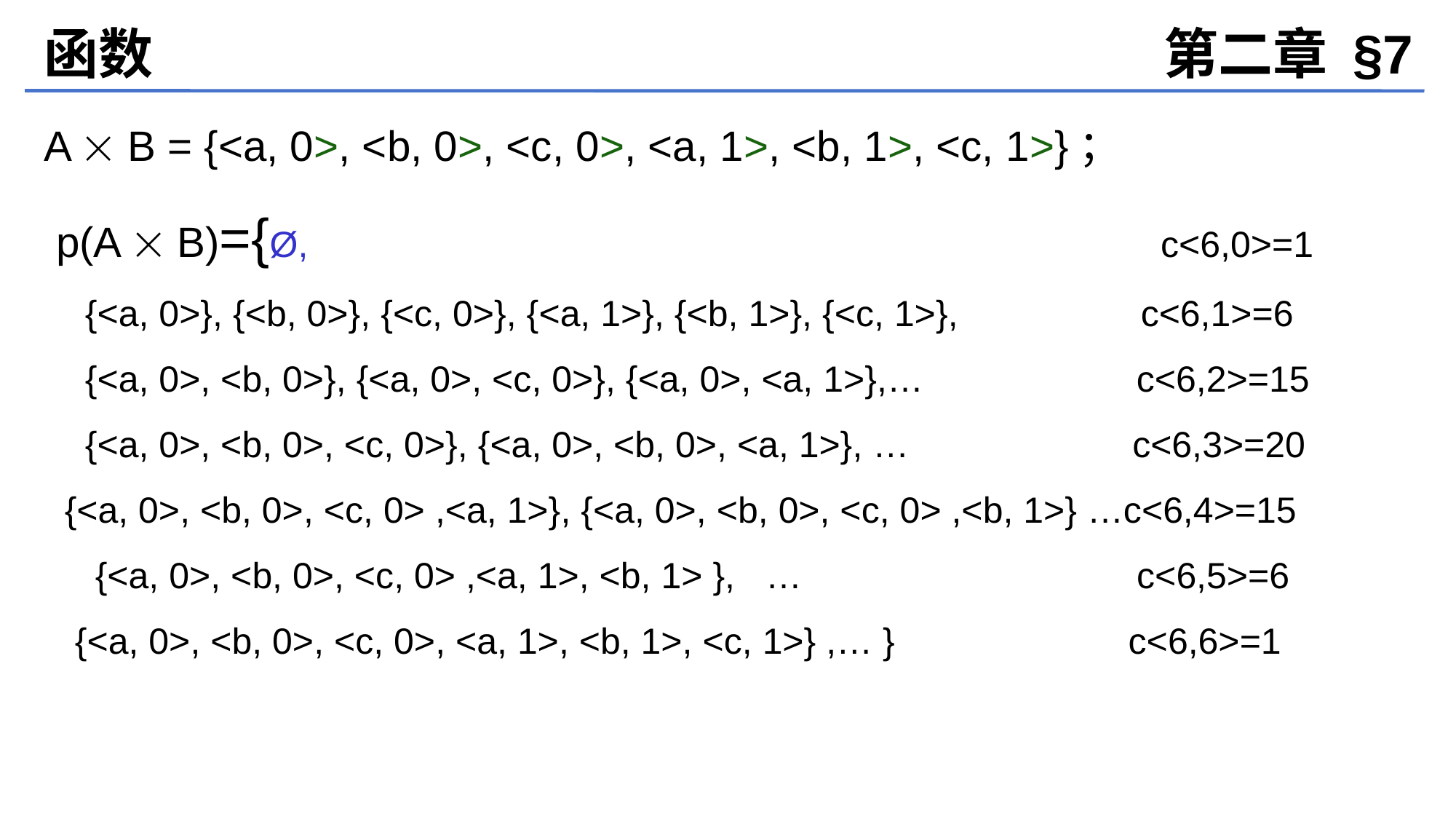

函数
第二章 §7

A × B = {<a, 0>, <b, 0>, <c, 0>, <a, 1>, <b, 1>, <c, 1>}；
 p(A × B)={Ø,                                                                                    c<6,0>=1
    {<a, 0>}, {<b, 0>}, {<c, 0>}, {<a, 1>}, {<b, 1>}, {<c, 1>},                  c<6,1>=6
    {<a, 0>, <b, 0>}, {<a, 0>, <c, 0>}, {<a, 0>, <a, 1>},…                     c<6,2>=15
    {<a, 0>, <b, 0>, <c, 0>}, {<a, 0>, <b, 0>, <a, 1>}, …                      c<6,3>=20
  {<a, 0>, <b, 0>, <c, 0> ,<a, 1>}, {<a, 0>, <b, 0>, <c, 0> ,<b, 1>} …c<6,4>=15
     {<a, 0>, <b, 0>, <c, 0> ,<a, 1>, <b, 1> },   …                                 c<6,5>=6
   {<a, 0>, <b, 0>, <c, 0>, <a, 1>, <b, 1>, <c, 1>} ,… }                       c<6,6>=1